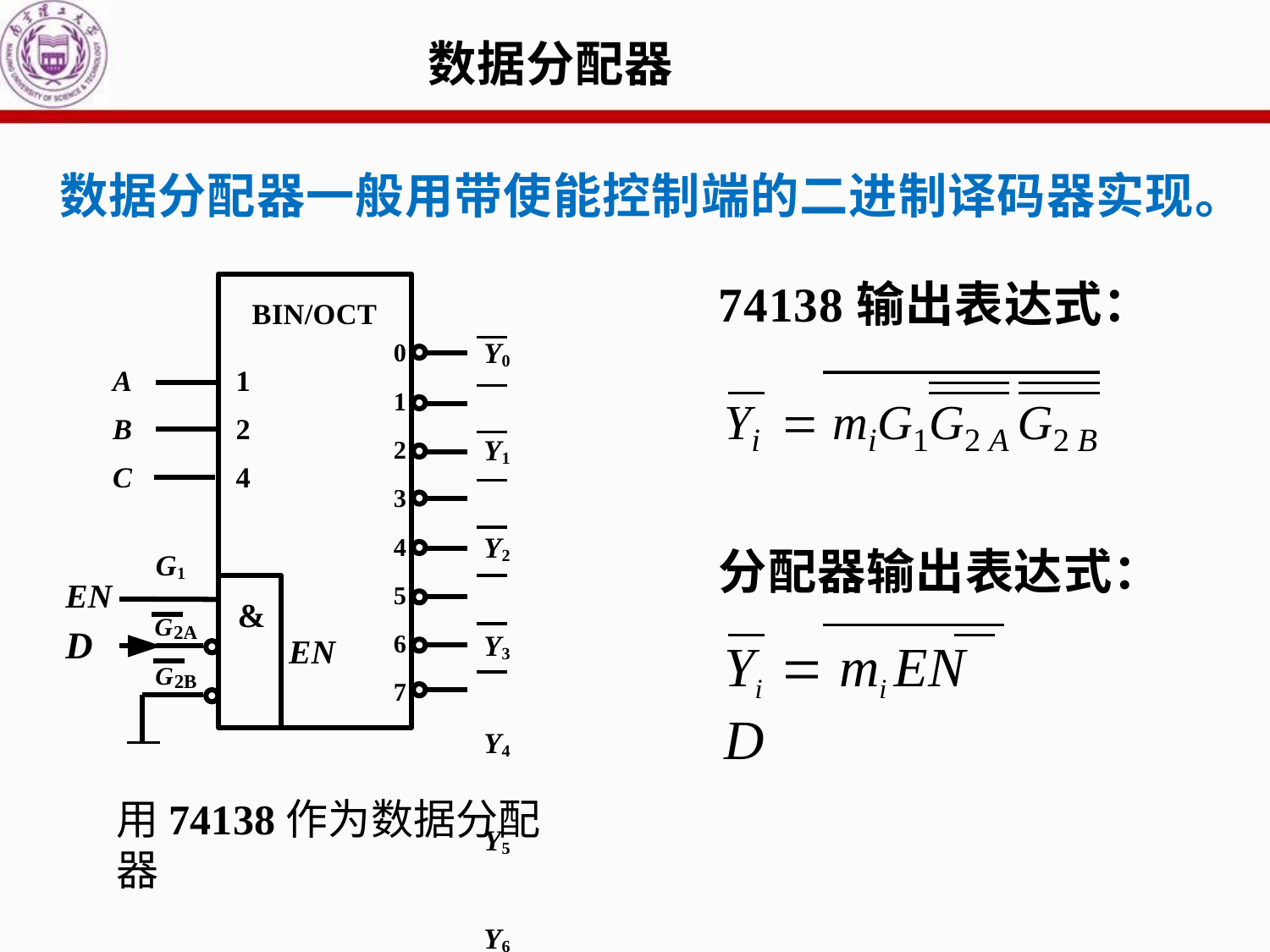

数据分配器

数据分配器一般用带使能控制端的二进制译码器实现。
74138输出表达式：

BIN/OCT
Y0  Y1  Y2  Y3  Y4  Y5  Y6  Y7
0
1
2
3
4

A
1
2
4

Yi	= miG1G2 A G2 B
B

C

分配器输出表达式：
G1

EN
D

5

&

G2A

6
7
EN
Yi	= mi EN D

G2B

用74138作为数据分配器